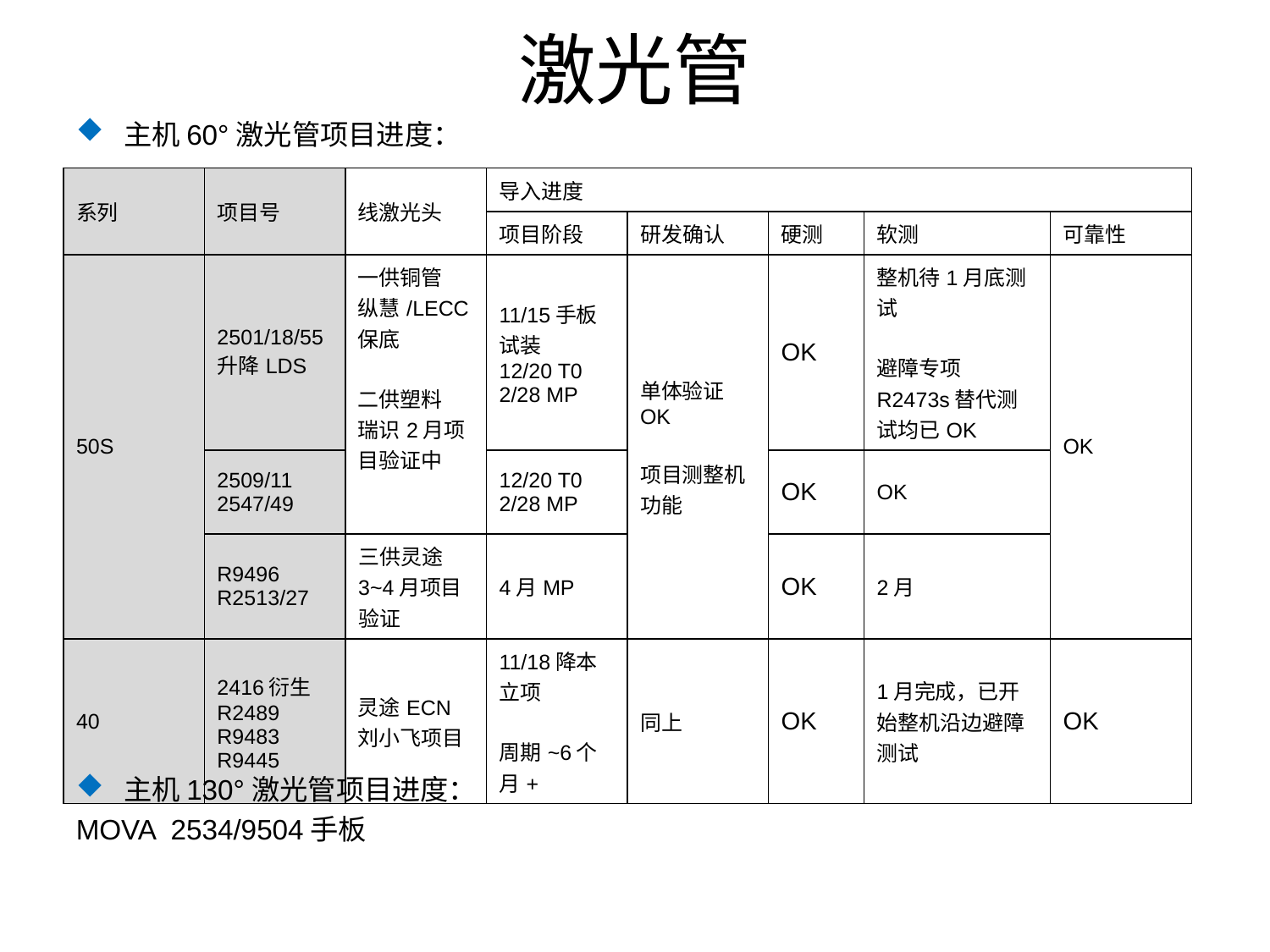

# 激光管
主机60°激光管项目进度：
| 系列 | 项目号 | 线激光头 | 导入进度 |  |  |  |  |
| --- | --- | --- | --- | --- | --- | --- | --- |
|  |  |  | 项目阶段 | 研发确认 | 硬测 | 软测 | 可靠性 |
| 50S | 2501/18/55 升降LDS | 一供铜管 纵慧/LECC保底 二供塑料 瑞识2月项目验证中 | 11/15手板试装 12/20 T0 2/28 MP | 单体验证OK 项目测整机功能 | OK | 整机待1月底测试 避障专项R2473s替代测试均已OK | OK |
|  | 2509/11 2547/49 |  | 12/20 T0 2/28 MP |  | OK | OK |  |
|  | R9496 R2513/27 | 三供灵途3~4月项目验证 | 4月MP |  | OK | 2月 |  |
| 40 | 2416衍生 R2489 R9483 R9445 | 灵途ECN 刘小飞项目 | 11/18降本立项 周期~6个月+ | 同上 | OK | 1月完成，已开始整机沿边避障测试 | OK |
主机130°激光管项目进度：
MOVA  2534/9504手板